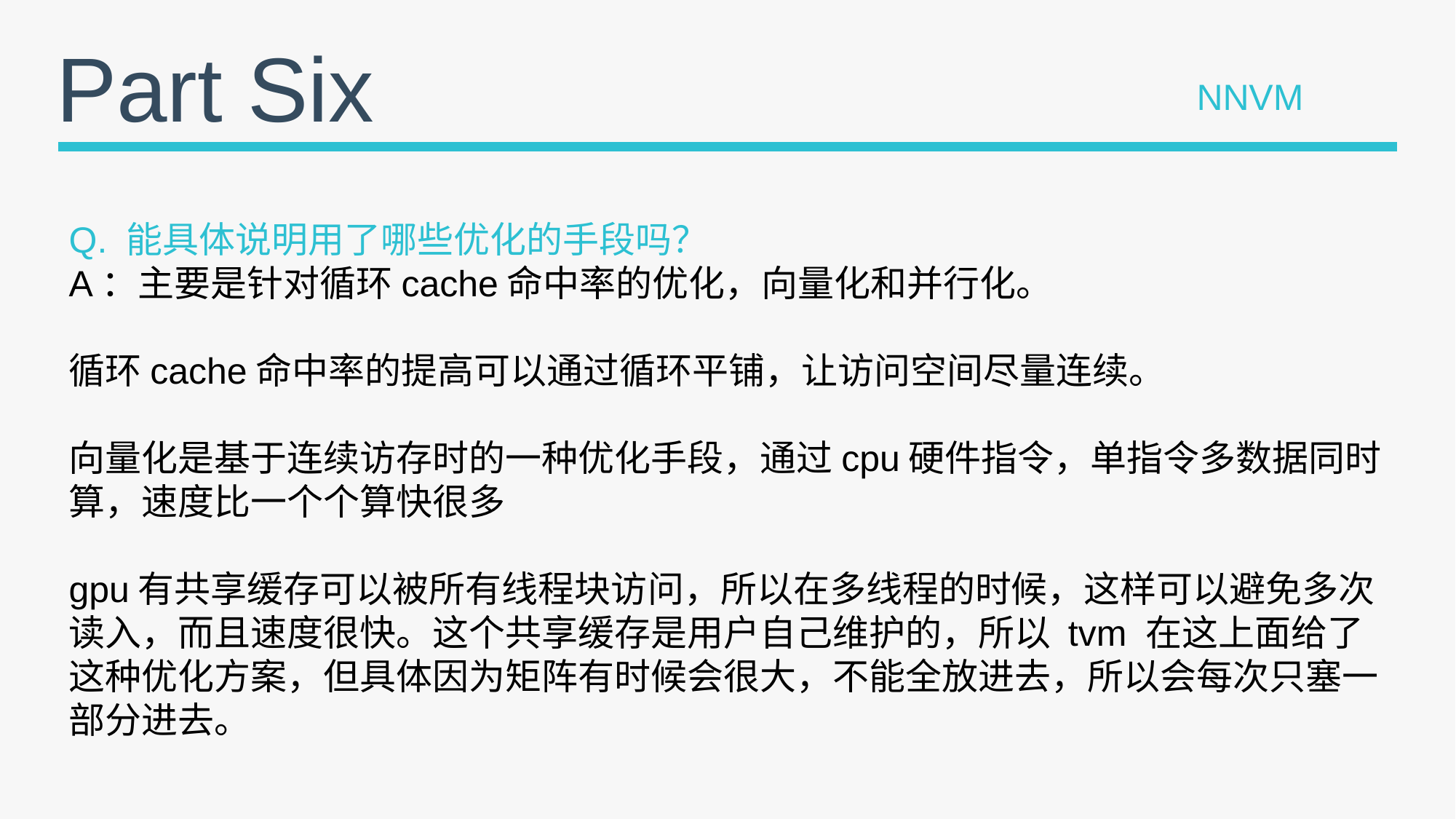

Part Six
NNVM
Q. 能具体说明用了哪些优化的手段吗？
A：主要是针对循环cache命中率的优化，向量化和并行化。

循环cache命中率的提高可以通过循环平铺，让访问空间尽量连续。

向量化是基于连续访存时的一种优化手段，通过cpu硬件指令，单指令多数据同时算，速度比一个个算快很多

gpu有共享缓存可以被所有线程块访问，所以在多线程的时候，这样可以避免多次读入，而且速度很快。这个共享缓存是用户自己维护的，所以 tvm 在这上面给了这种优化方案，但具体因为矩阵有时候会很大，不能全放进去，所以会每次只塞一部分进去。